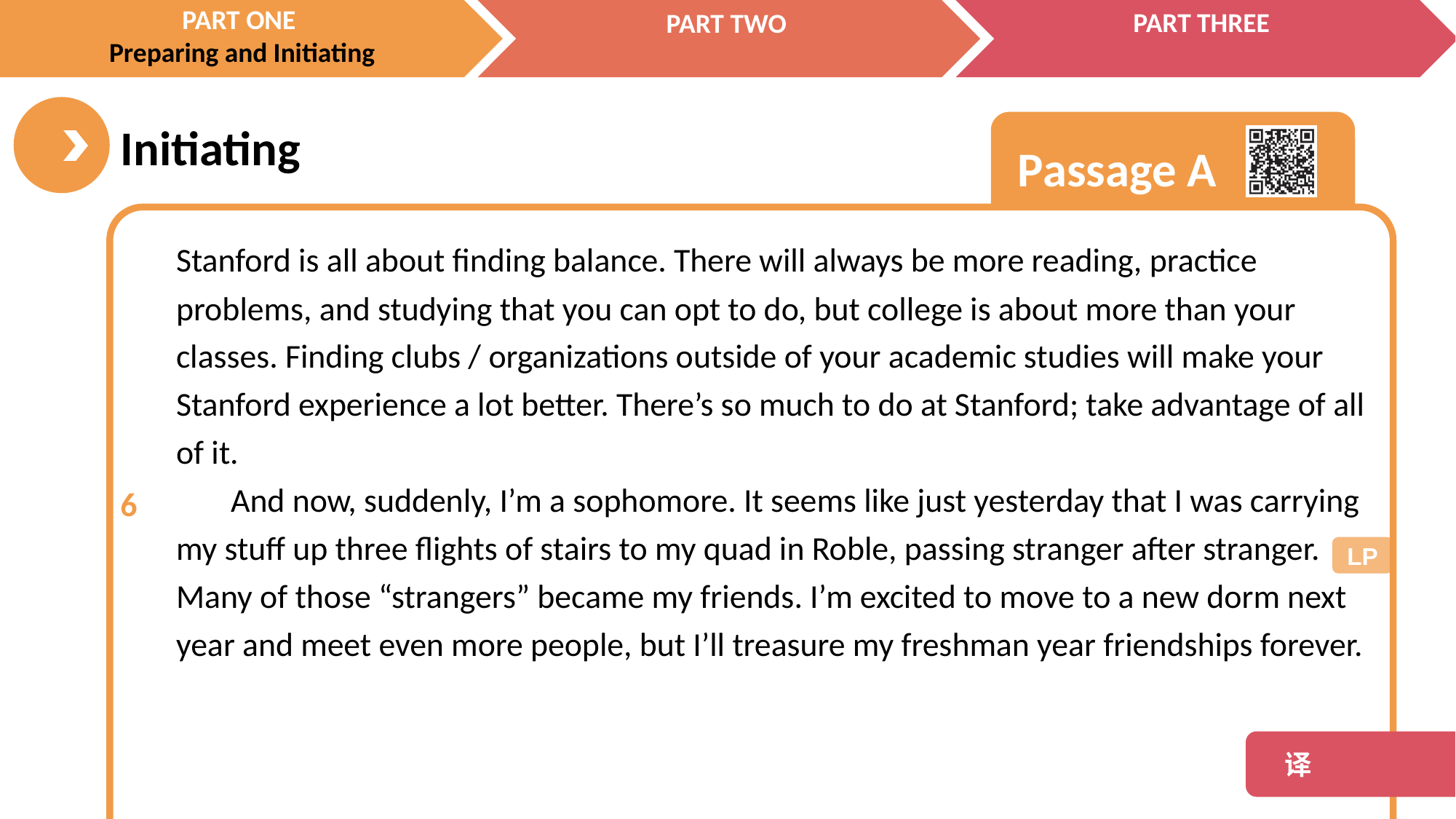

Stanford is all about finding balance. There will always be more reading, practice problems, and studying that you can opt to do, but college is about more than your classes. Finding clubs / organizations outside of your academic studies will make your Stanford experience a lot better. There’s so much to do at Stanford; take advantage of all of it.
And now, suddenly, I’m a sophomore. It seems like just yesterday that I was carrying my stuff up three flights of stairs to my quad in Roble, passing stranger after stranger. Many of those “strangers” became my friends. I’m excited to move to a new dorm next year and meet even more people, but I’ll treasure my freshman year friendships forever.

6

LP
   译